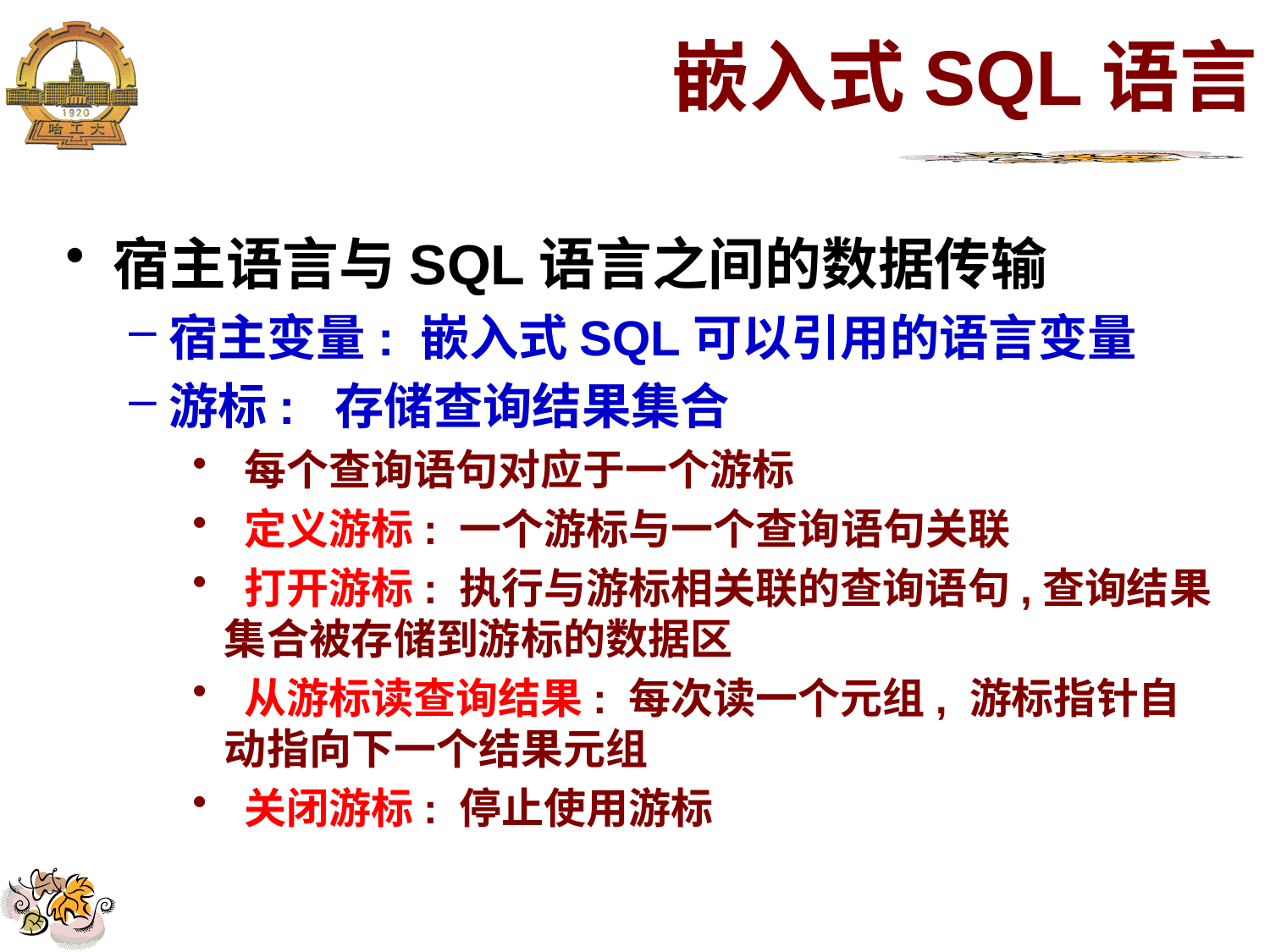

# 嵌入式SQL语言
宿主语言与SQL语言之间的数据传输
宿主变量: 嵌入式SQL可以引用的语言变量
游标:  存储查询结果集合
 每个查询语句对应于一个游标
 定义游标: 一个游标与一个查询语句关联
 打开游标: 执行与游标相关联的查询语句,查询结果集合被存储到游标的数据区
 从游标读查询结果: 每次读一个元组, 游标指针自动指向下一个结果元组
 关闭游标: 停止使用游标